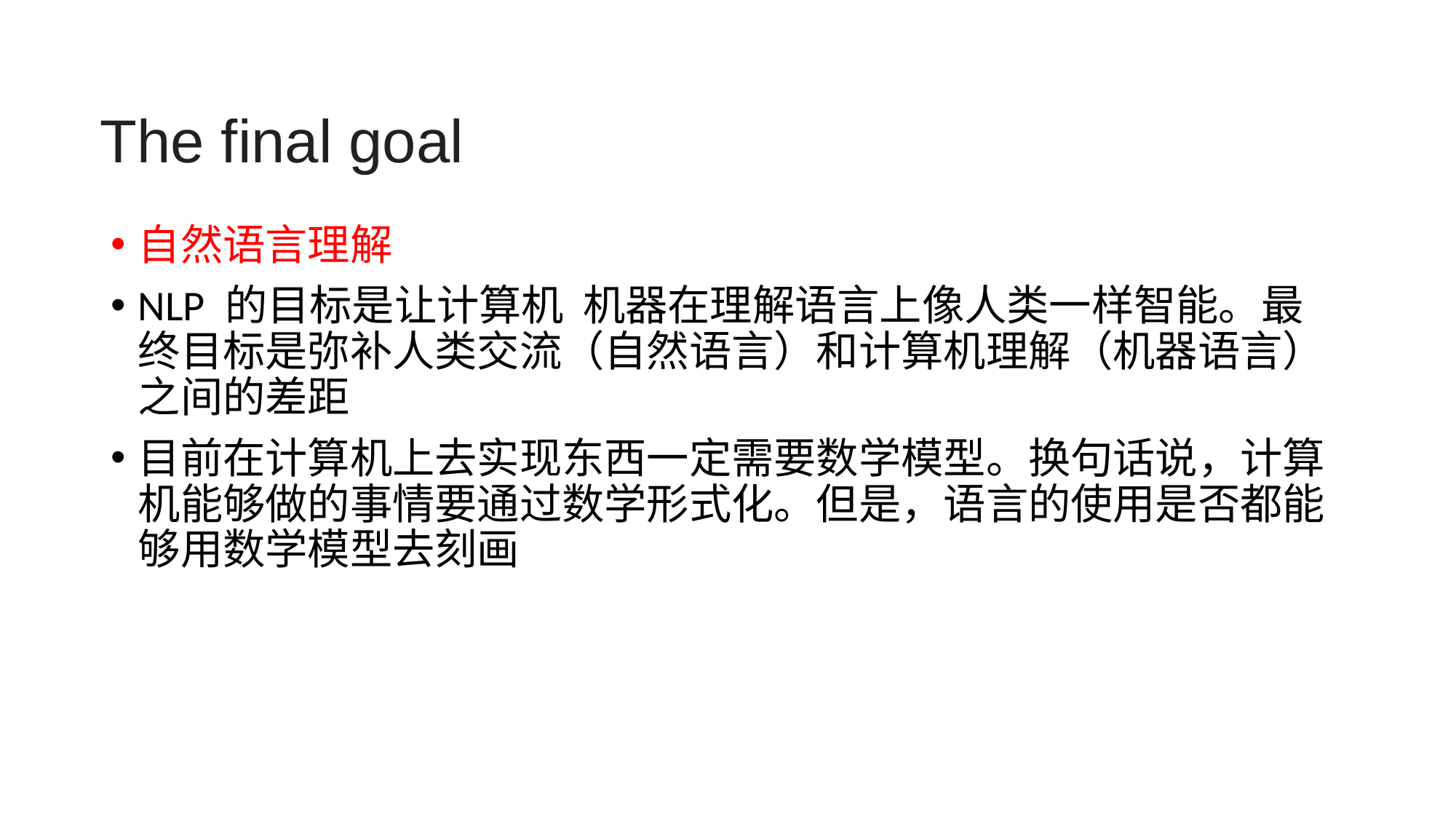

# The final goal
自然语言理解
NLP 的目标是让计算机  机器在理解语言上像人类一样智能。最终目标是弥补人类交流（自然语言）和计算机理解（机器语言）之间的差距
目前在计算机上去实现东西一定需要数学模型。换句话说，计算机能够做的事情要通过数学形式化。但是，语言的使用是否都能够用数学模型去刻画